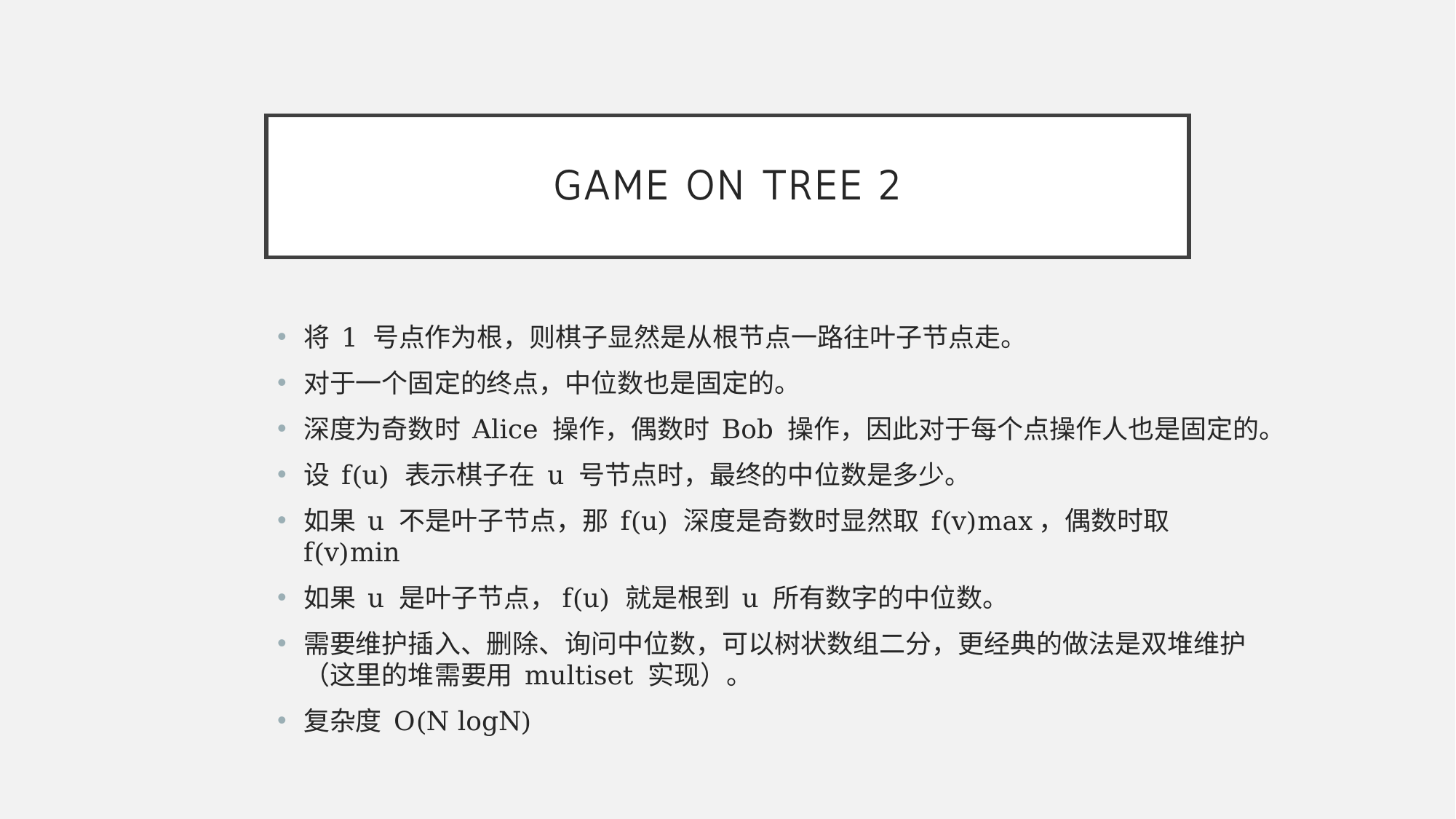

# game on tree 2
将 1 号点作为根，则棋子显然是从根节点一路往叶子节点走。
对于一个固定的终点，中位数也是固定的。
深度为奇数时 Alice 操作，偶数时 Bob 操作，因此对于每个点操作人也是固定的。
设 f(u) 表示棋子在 u 号节点时，最终的中位数是多少。
如果 u 不是叶子节点，那 f(u) 深度是奇数时显然取 f(v)max，偶数时取 f(v)min
如果 u 是叶子节点，f(u) 就是根到 u 所有数字的中位数。
需要维护插入、删除、询问中位数，可以树状数组二分，更经典的做法是双堆维护（这里的堆需要用 multiset 实现）。
复杂度 O(N logN)